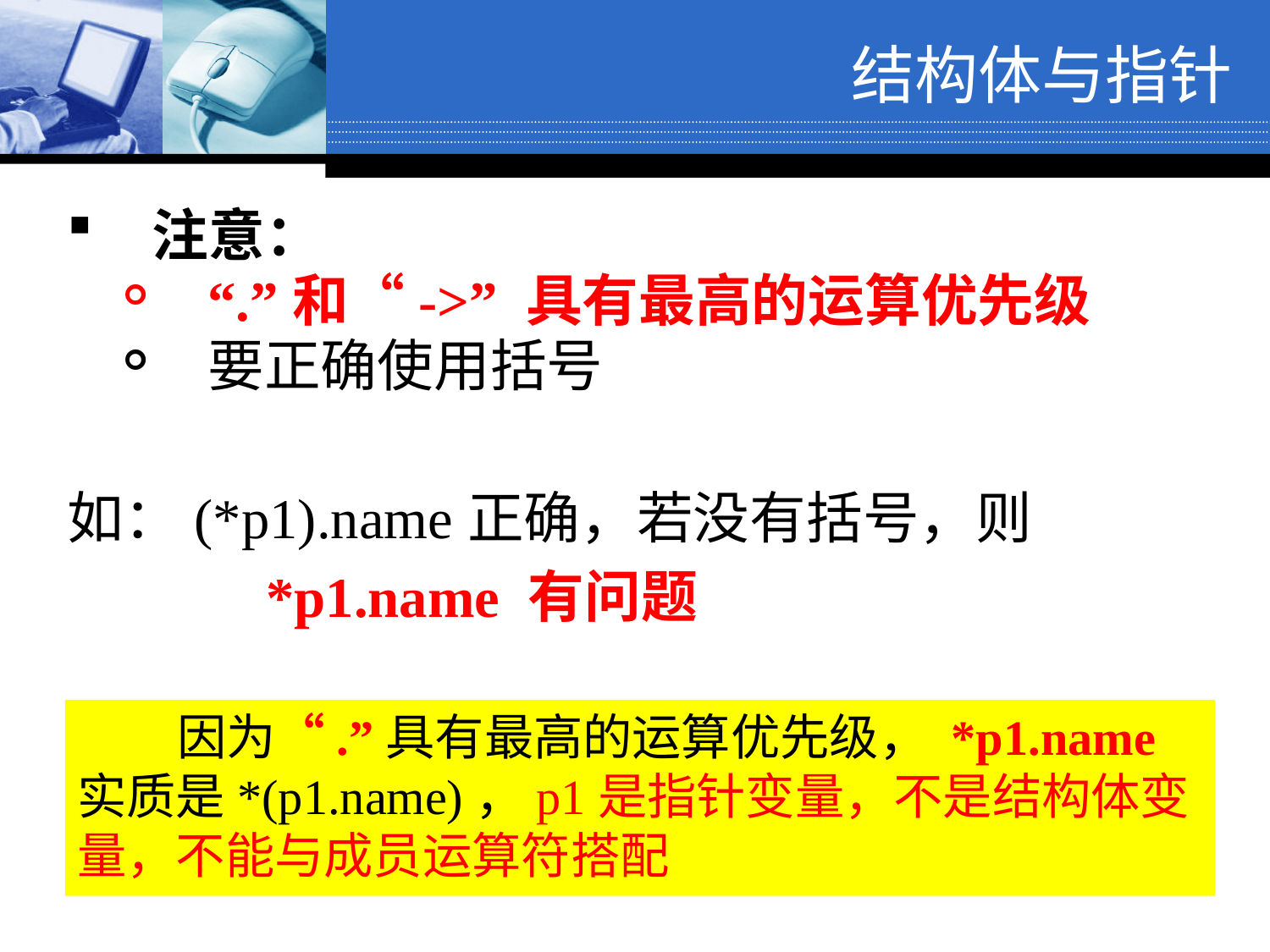

# 结构体与指针
注意：
“.”和“->” 具有最高的运算优先级
要正确使用括号

如：(*p1).name正确，若没有括号，则
              *p1.name 有问题

因为“.”具有最高的运算优先级， *p1.name实质是*(p1.name)，p1是指针变量，不是结构体变量，不能与成员运算符搭配